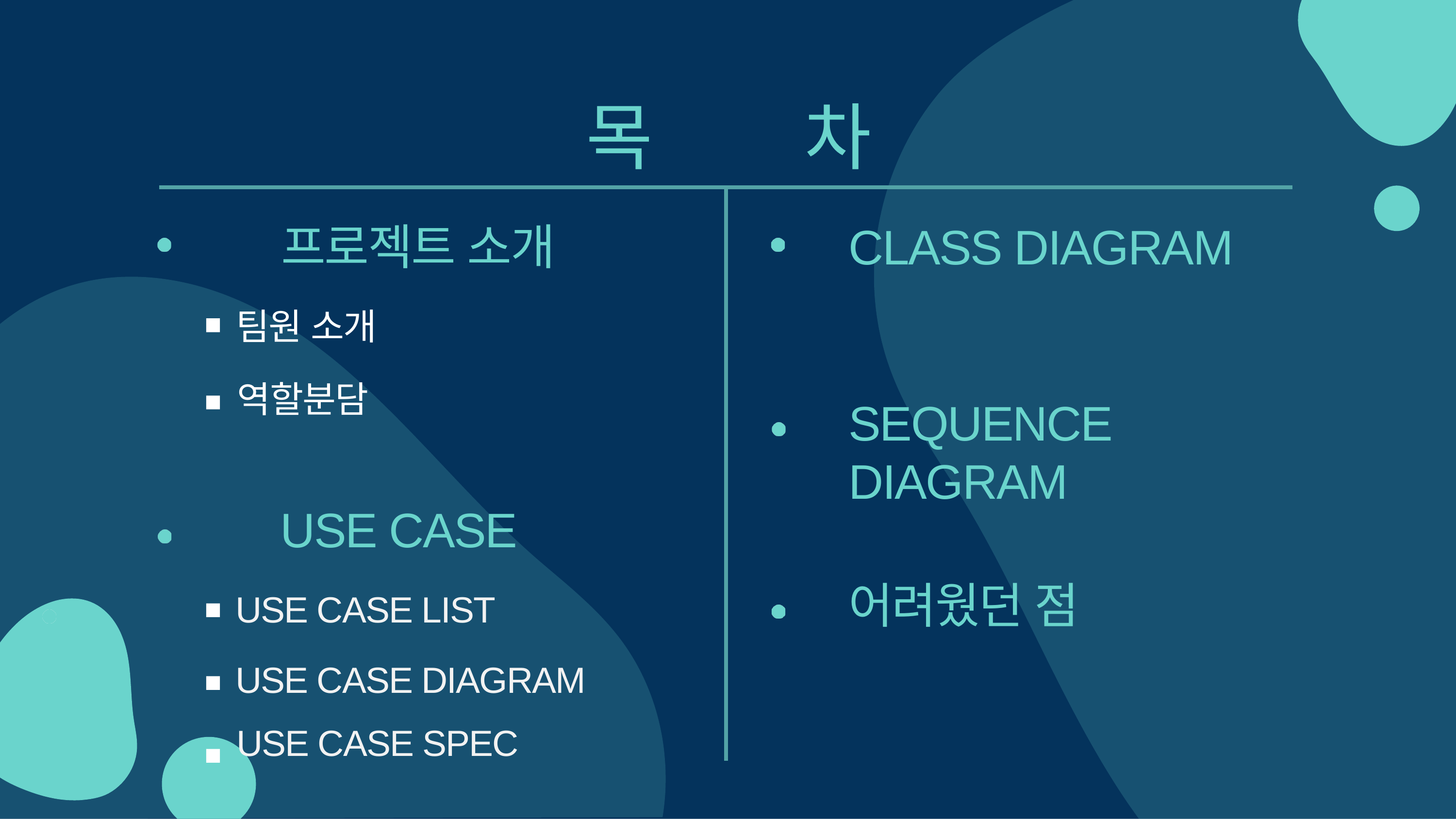

# 목      	차

프로젝트 소개

팀원 소개

역할분담
CLASS DIAGRAM

SEQUENCE DIAGRAM

USE CASE

USE CASE LIST

USE CASE DIAGRAM

USE CASE SPEC

어려웠던 점